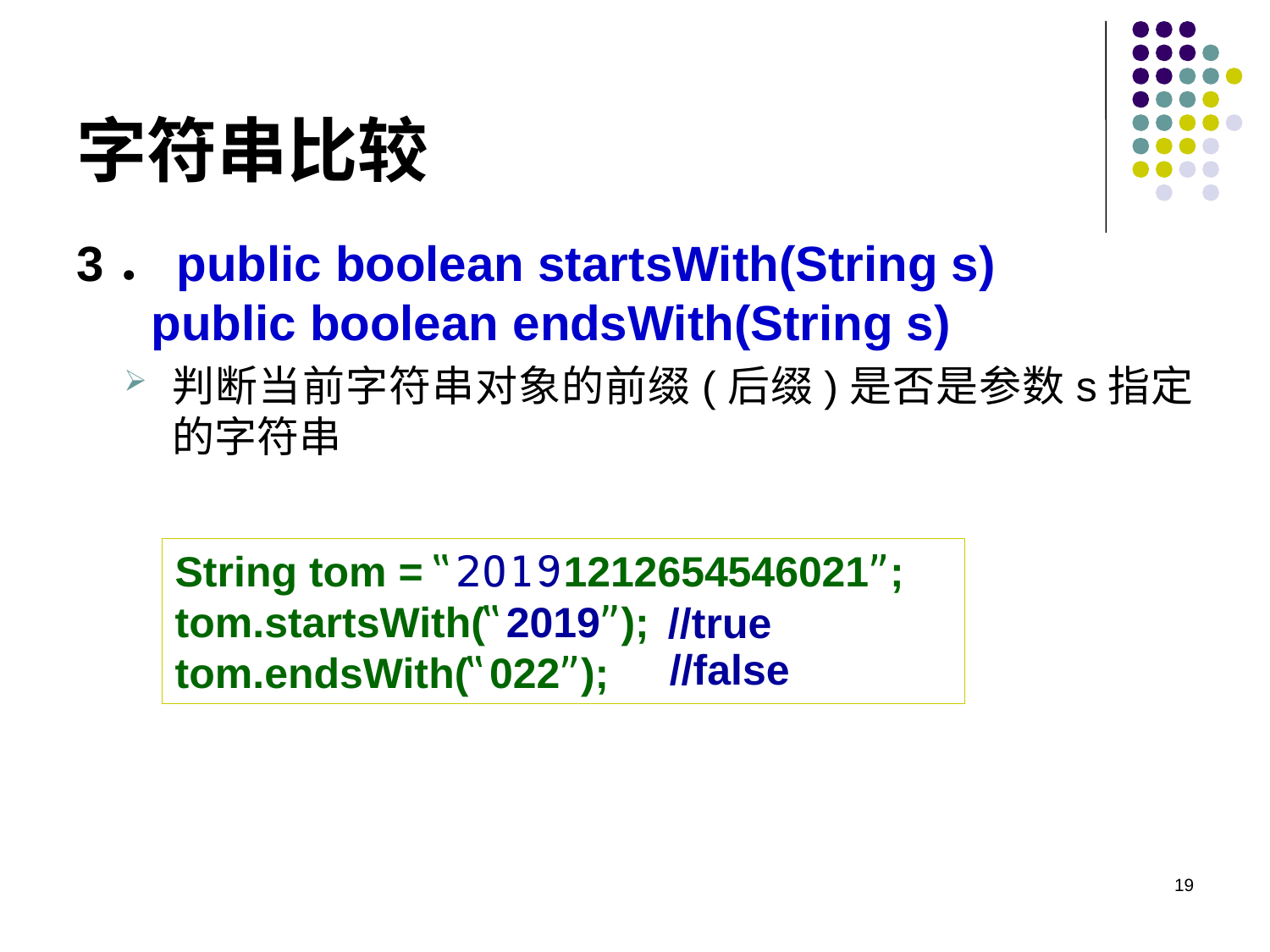

# 字符串比较
3．public boolean startsWith(String s)
	  public boolean endsWith(String s)
判断当前字符串对象的前缀(后缀)是否是参数s指定的字符串

String tom = “20191212654546021”;
tom.startsWith(“2019”);
tom.endsWith(“022”);
//true
//false
19